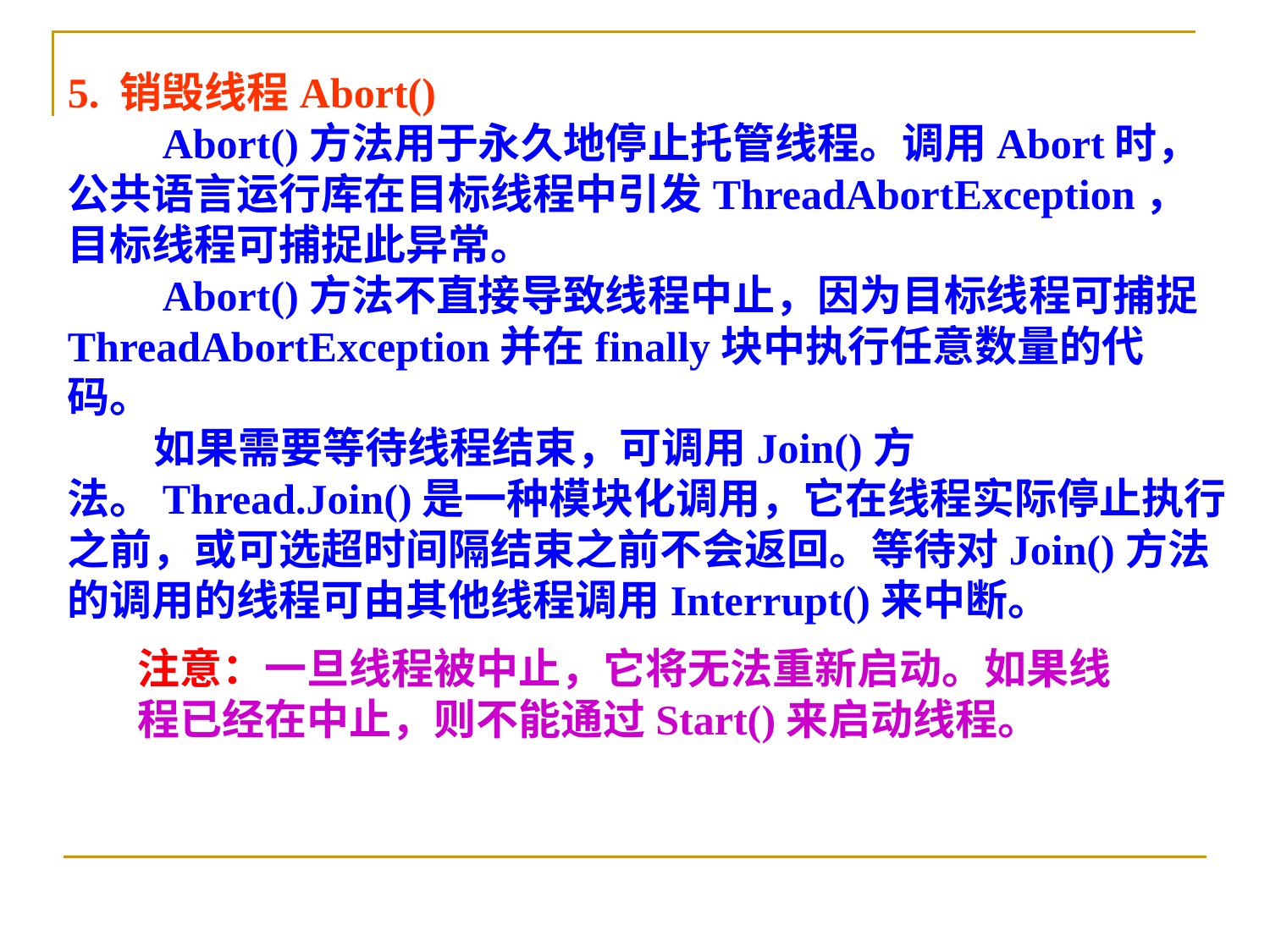

5. 销毁线程Abort()
　　Abort()方法用于永久地停止托管线程。调用Abort时，公共语言运行库在目标线程中引发ThreadAbortException，目标线程可捕捉此异常。
　　Abort()方法不直接导致线程中止，因为目标线程可捕捉ThreadAbortException并在finally块中执行任意数量的代码。
        如果需要等待线程结束，可调用Join()方法。Thread.Join()是一种模块化调用，它在线程实际停止执行之前，或可选超时间隔结束之前不会返回。等待对Join()方法的调用的线程可由其他线程调用Interrupt()来中断。
注意：一旦线程被中止，它将无法重新启动。如果线程已经在中止，则不能通过Start()来启动线程。